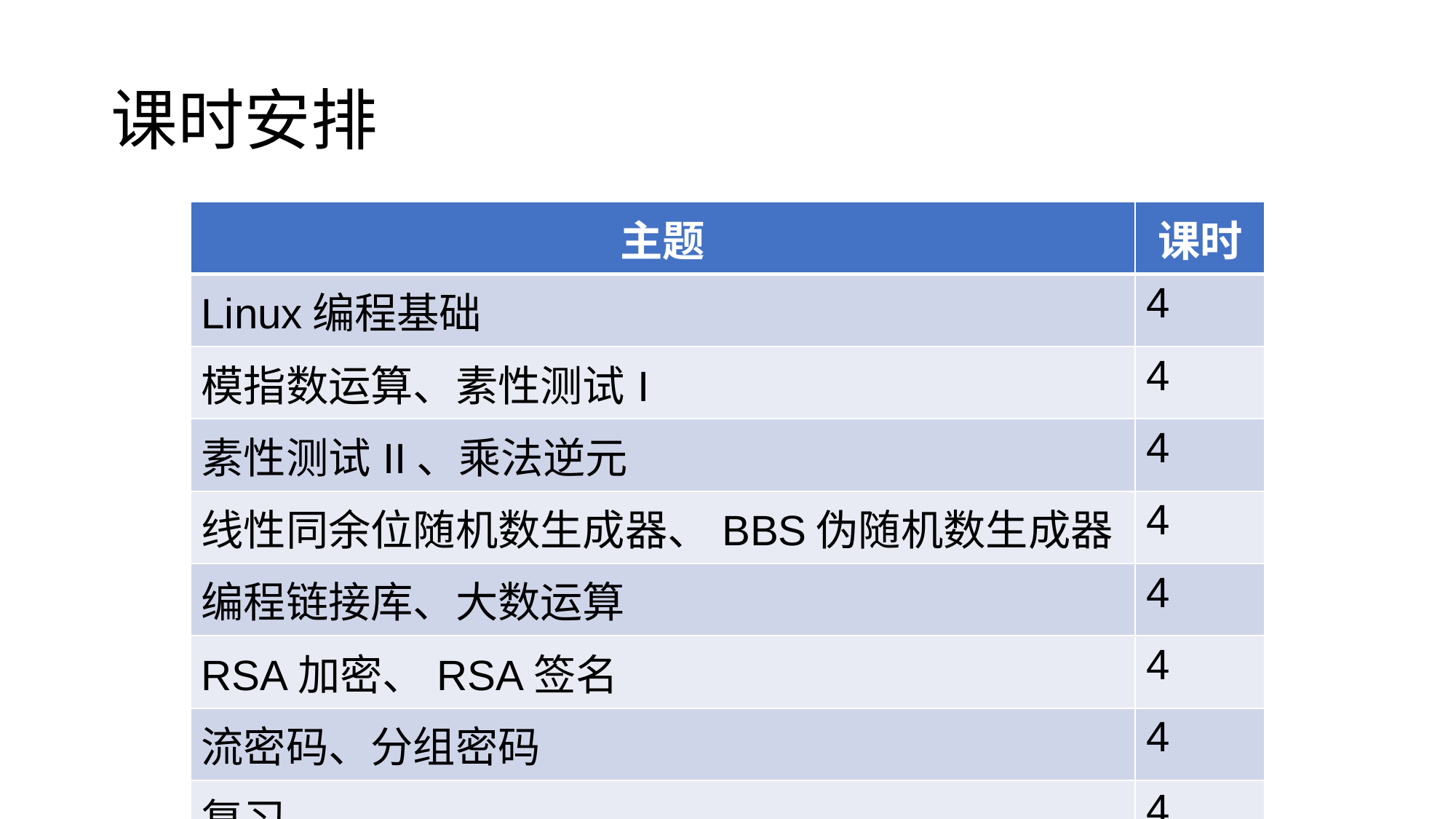

# 课时安排
| 主题 | 课时 |
| --- | --- |
| Linux编程基础 | 4 |
| 模指数运算、素性测试I | 4 |
| 素性测试II、乘法逆元 | 4 |
| 线性同余位随机数生成器、BBS伪随机数生成器 | 4 |
| 编程链接库、大数运算 | 4 |
| RSA加密、RSA签名 | 4 |
| 流密码、分组密码 | 4 |
| 复习 | 4 |